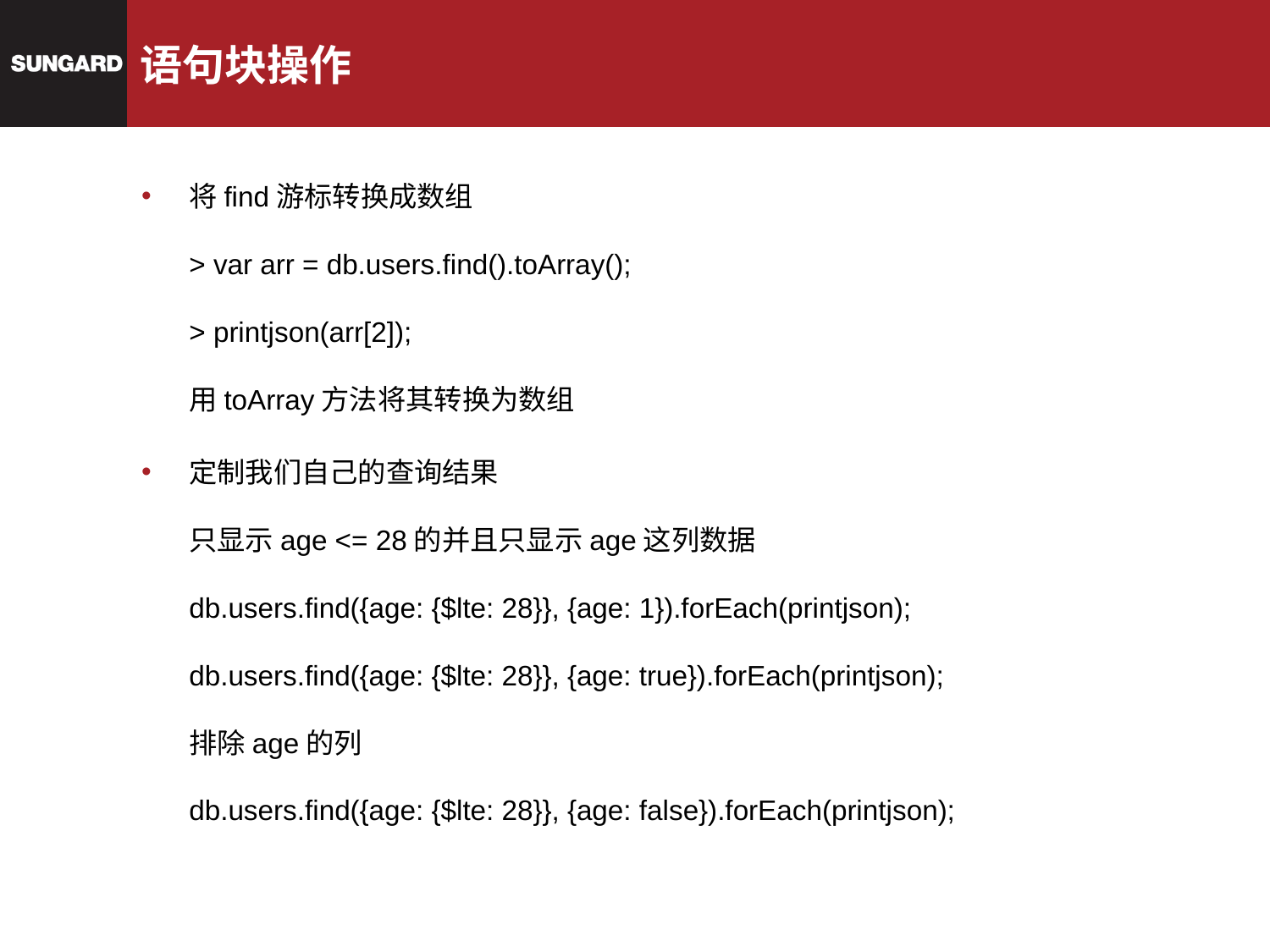

# 语句块操作
将find游标转换成数组
> var arr = db.users.find().toArray();
> printjson(arr[2]);
用toArray方法将其转换为数组
定制我们自己的查询结果
只显示age <= 28的并且只显示age这列数据
db.users.find({age: {$lte: 28}}, {age: 1}).forEach(printjson);
db.users.find({age: {$lte: 28}}, {age: true}).forEach(printjson);
排除age的列
db.users.find({age: {$lte: 28}}, {age: false}).forEach(printjson);